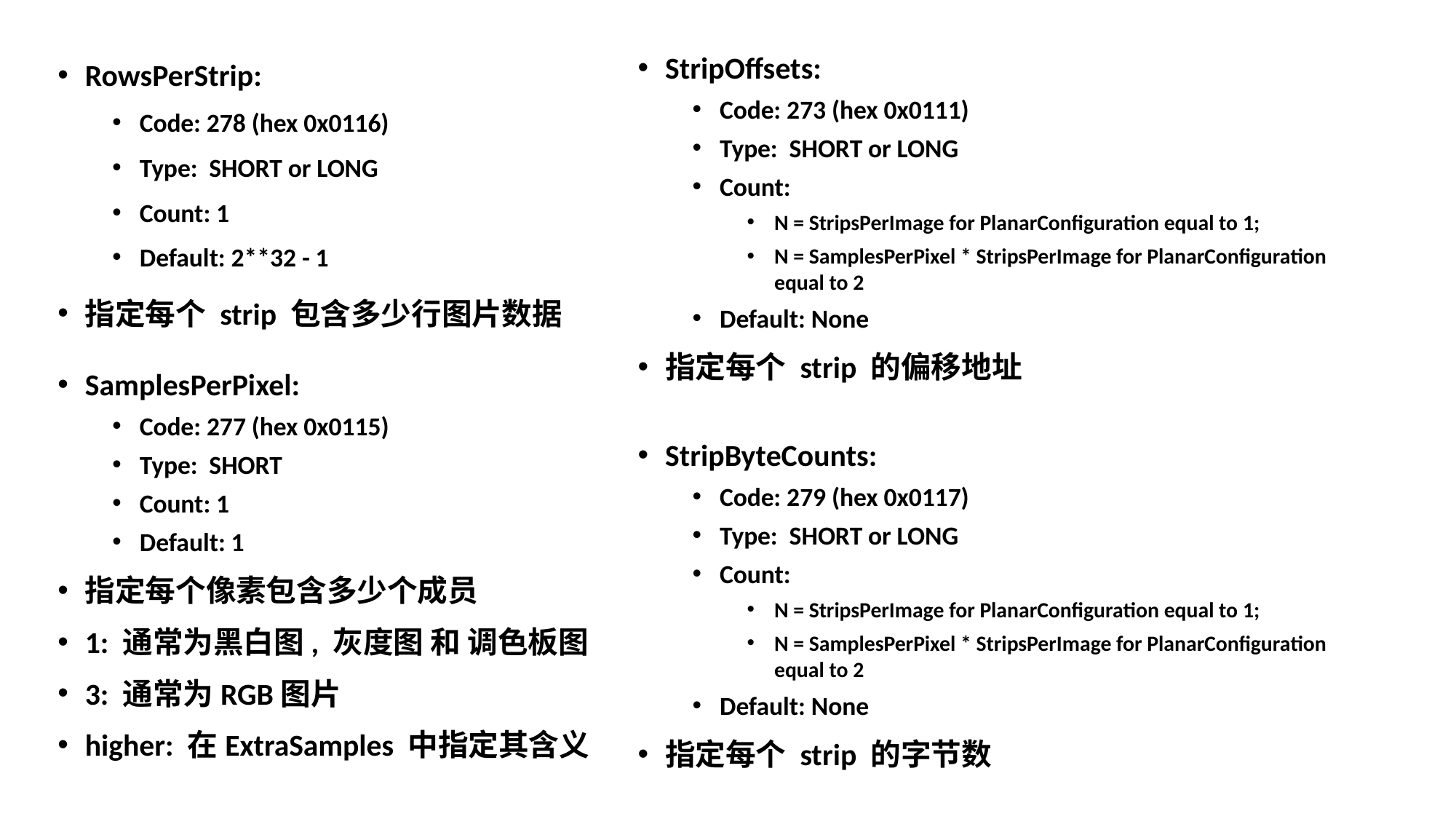

RowsPerStrip:
Code: 278 (hex 0x0116)
Type:  SHORT or LONG
Count: 1
Default: 2**32 - 1
指定每个 strip 包含多少行图片数据

StripOffsets:
Code: 273 (hex 0x0111)
Type:  SHORT or LONG
Count:
N = StripsPerImage for PlanarConfiguration equal to 1;
N = SamplesPerPixel * StripsPerImage for PlanarConfiguration equal to 2
Default: None
指定每个 strip 的偏移地址
SamplesPerPixel:
Code: 277 (hex 0x0115)
Type:  SHORT
Count: 1
Default: 1
指定每个像素包含多少个成员
1: 通常为黑白图, 灰度图 和 调色板图
3: 通常为RGB图片
higher: 在ExtraSamples 中指定其含义
StripByteCounts:
Code: 279 (hex 0x0117)
Type:  SHORT or LONG
Count:
N = StripsPerImage for PlanarConfiguration equal to 1;
N = SamplesPerPixel * StripsPerImage for PlanarConfiguration equal to 2
Default: None
指定每个 strip 的字节数